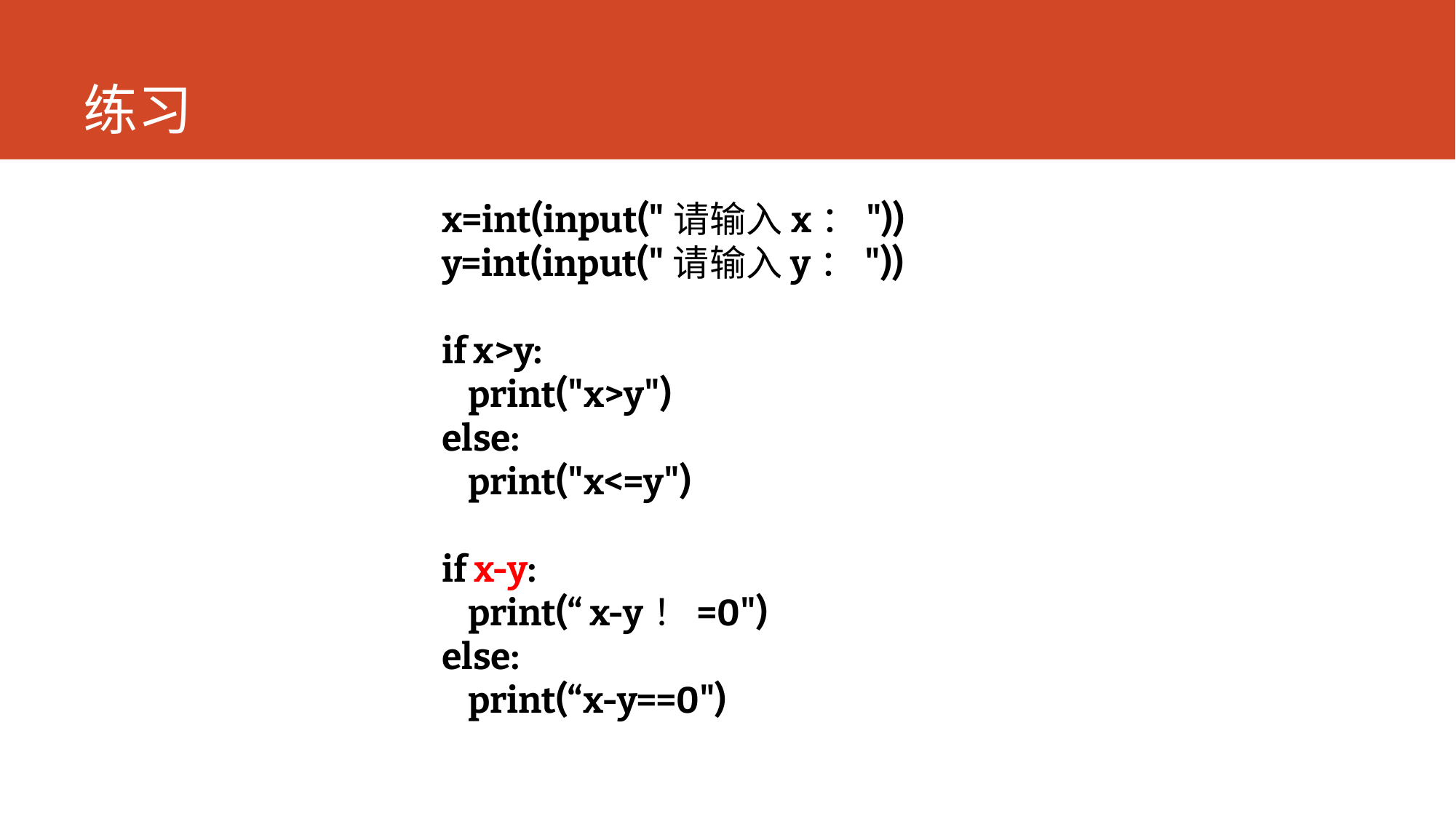

# 练习
x=int(input("请输入x："))
y=int(input("请输入y："))

if x>y:
    print("x>y")
else:
    print("x<=y")

if x-y:
    print(“ x-y！=0")
else:
    print(“x-y==0")